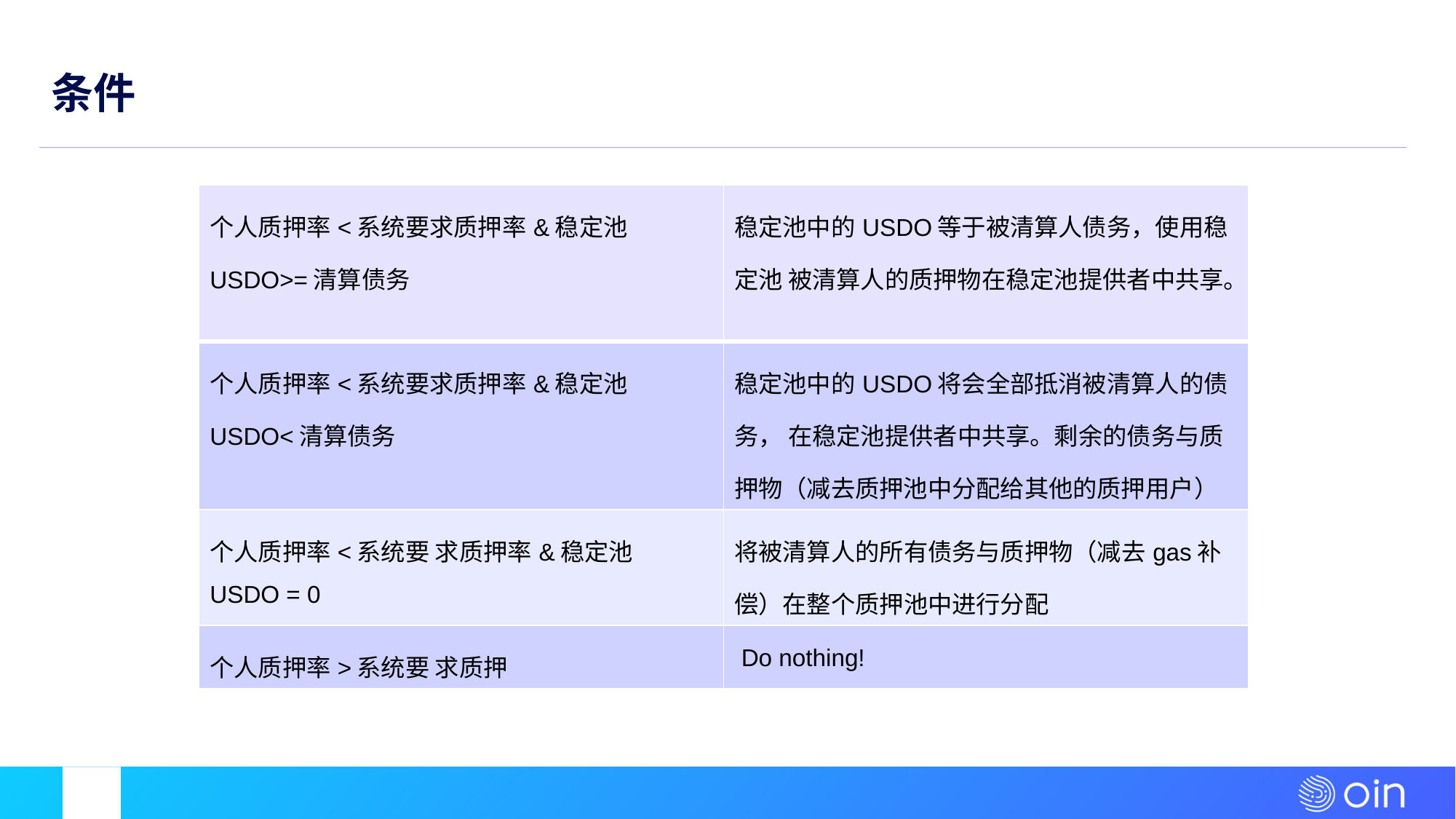

# 条件
| 个⼈质押率<系统要求质押率&稳定池 USDO>=清算债务 | 稳定池中的USDO等于被清算⼈债务，使⽤稳定池 被清算⼈的质押物在稳定池提供者中共享。 |
| --- | --- |
| 个⼈质押率<系统要求质押率&稳定池 USDO<清算债务 | 稳定池中的USDO将会全部抵消被清算⼈的债务， 在稳定池提供者中共享。剩余的债务与质押物（减去质押池中分配给其他的质押⽤户） |
| 个⼈质押率<系统要 求质押率&稳定池 USDO = 0 | 将被清算⼈的所有债务与质押物（减去gas补偿）在整个质押池中进⾏分配 |
| 个⼈质押率>系统要 求质押 | Do nothing! |
10